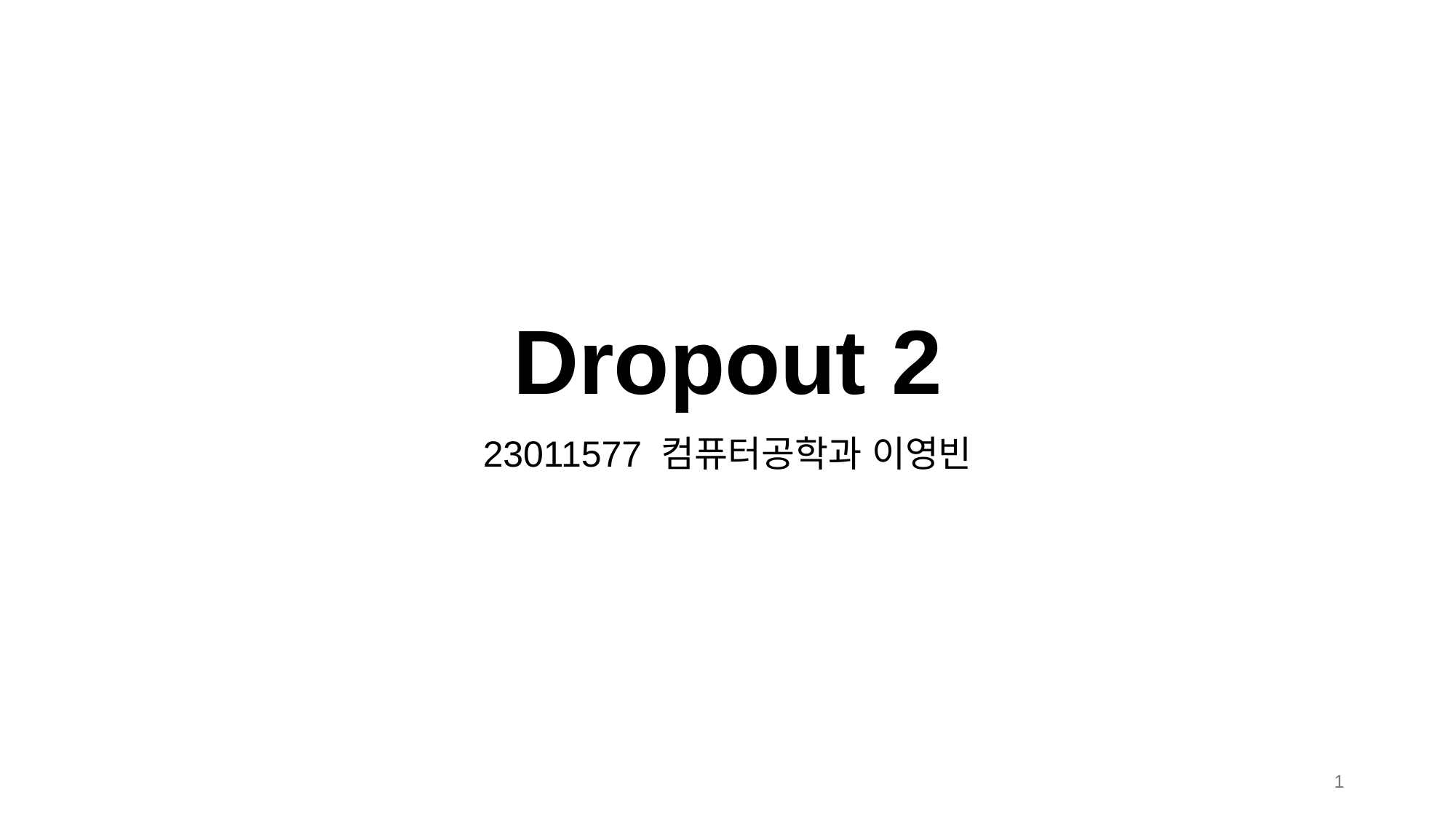

# Dropout 2
23011577 컴퓨터공학과 이영빈
1